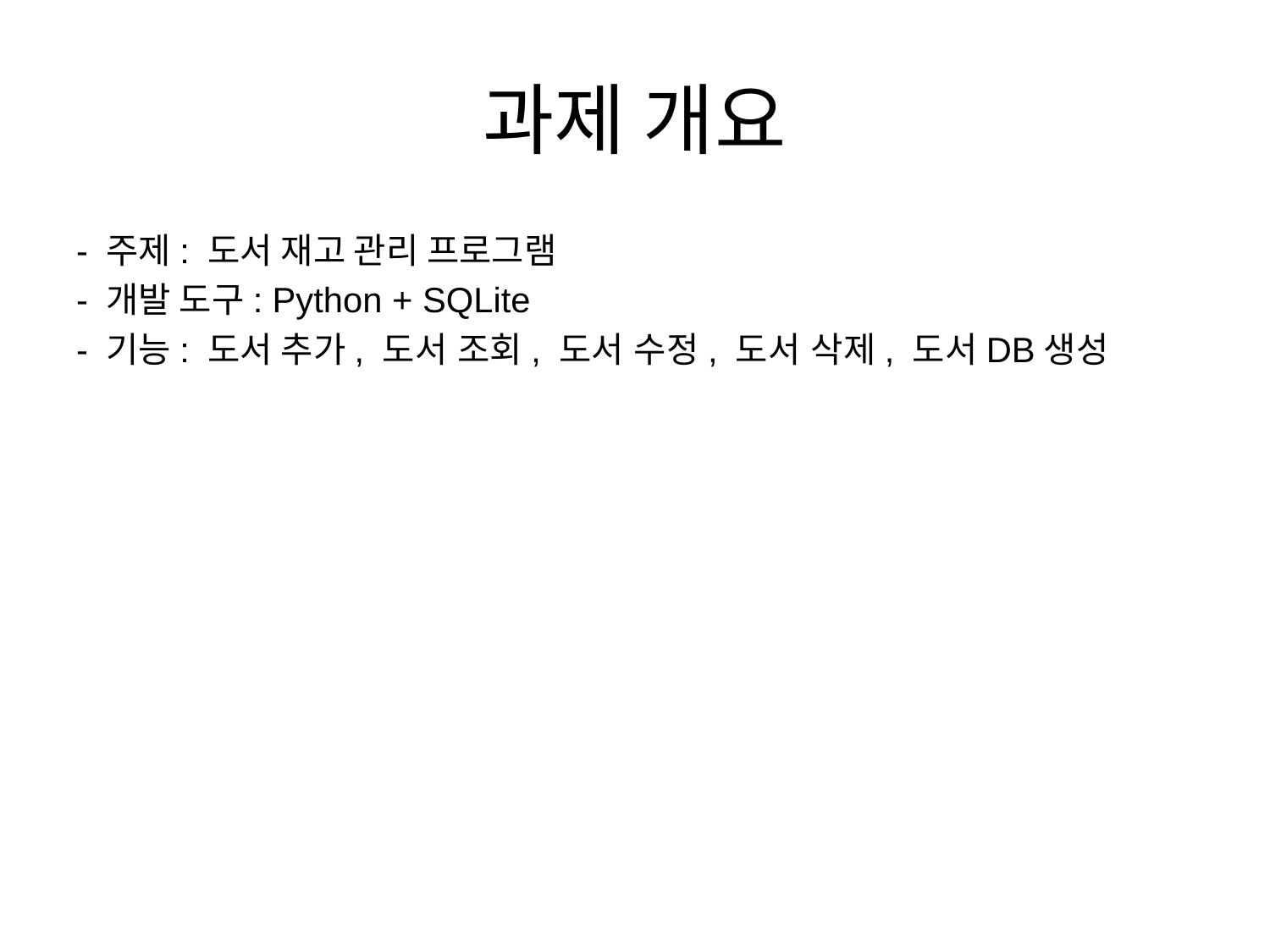

# 과제 개요
- 주제: 도서 재고 관리 프로그램
- 개발 도구: Python + SQLite
- 기능: 도서 추가, 도서 조회, 도서 수정, 도서 삭제, 도서DB생성